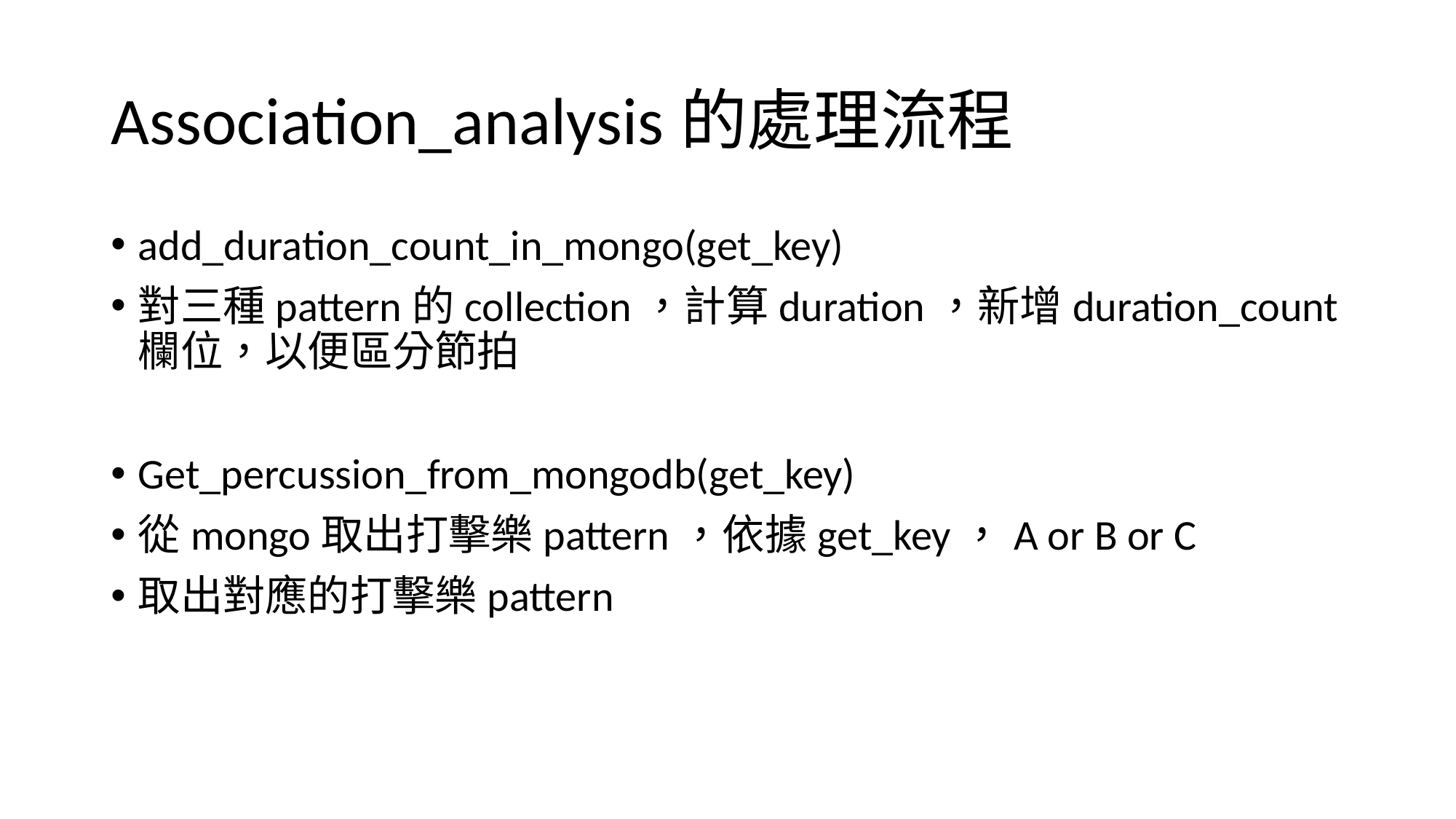

# Association_analysis的處理流程
add_duration_count_in_mongo(get_key)
對三種pattern的collection，計算duration，新增duration_count欄位，以便區分節拍

Get_percussion_from_mongodb(get_key)
從mongo取出打擊樂pattern，依據get_key，A or B or C
取出對應的打擊樂pattern